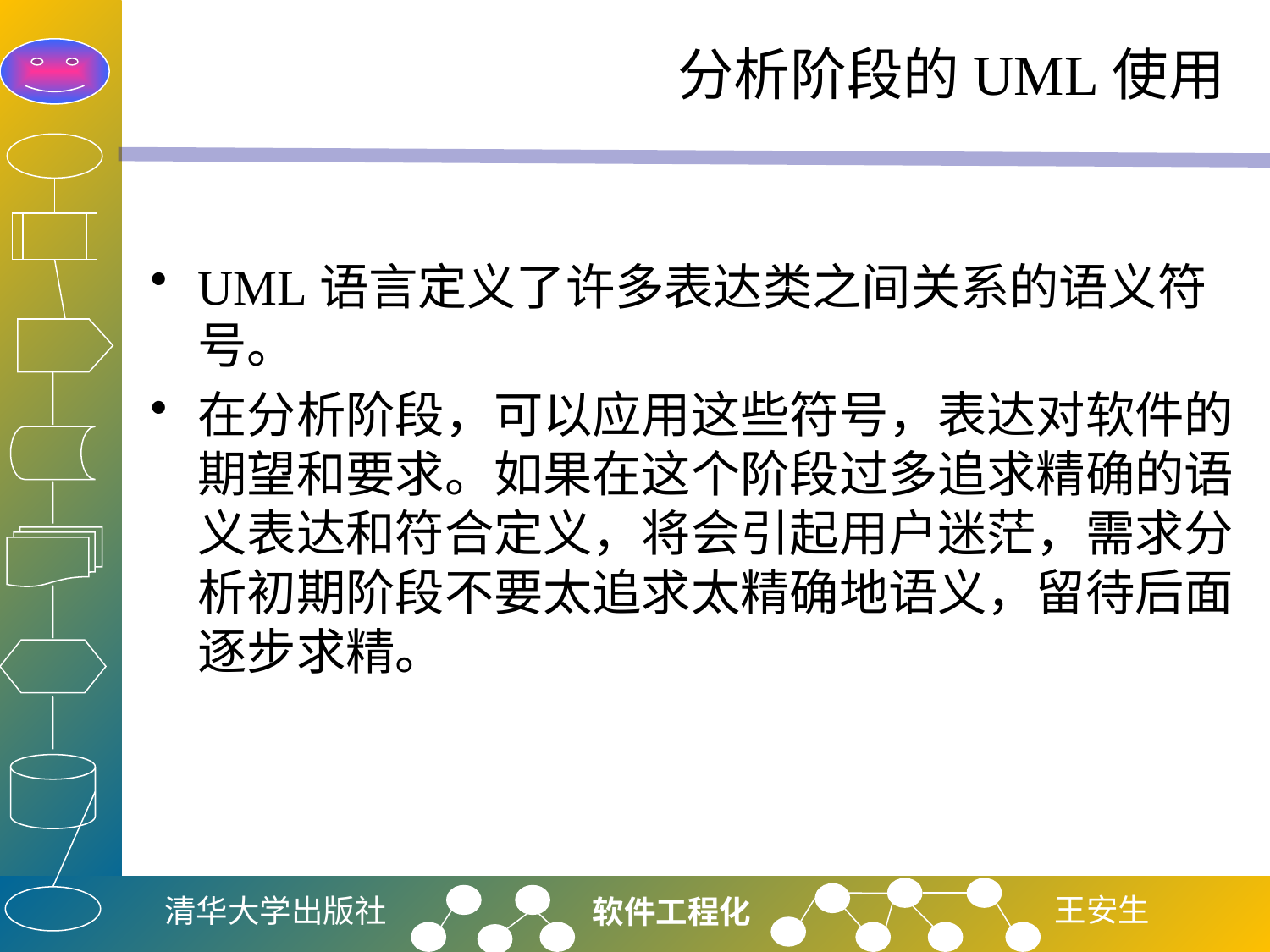

# 分析阶段的UML使用

UML语言定义了许多表达类之间关系的语义符号。
在分析阶段，可以应用这些符号，表达对软件的期望和要求。如果在这个阶段过多追求精确的语义表达和符合定义，将会引起用户迷茫，需求分析初期阶段不要太追求太精确地语义，留待后面逐步求精。